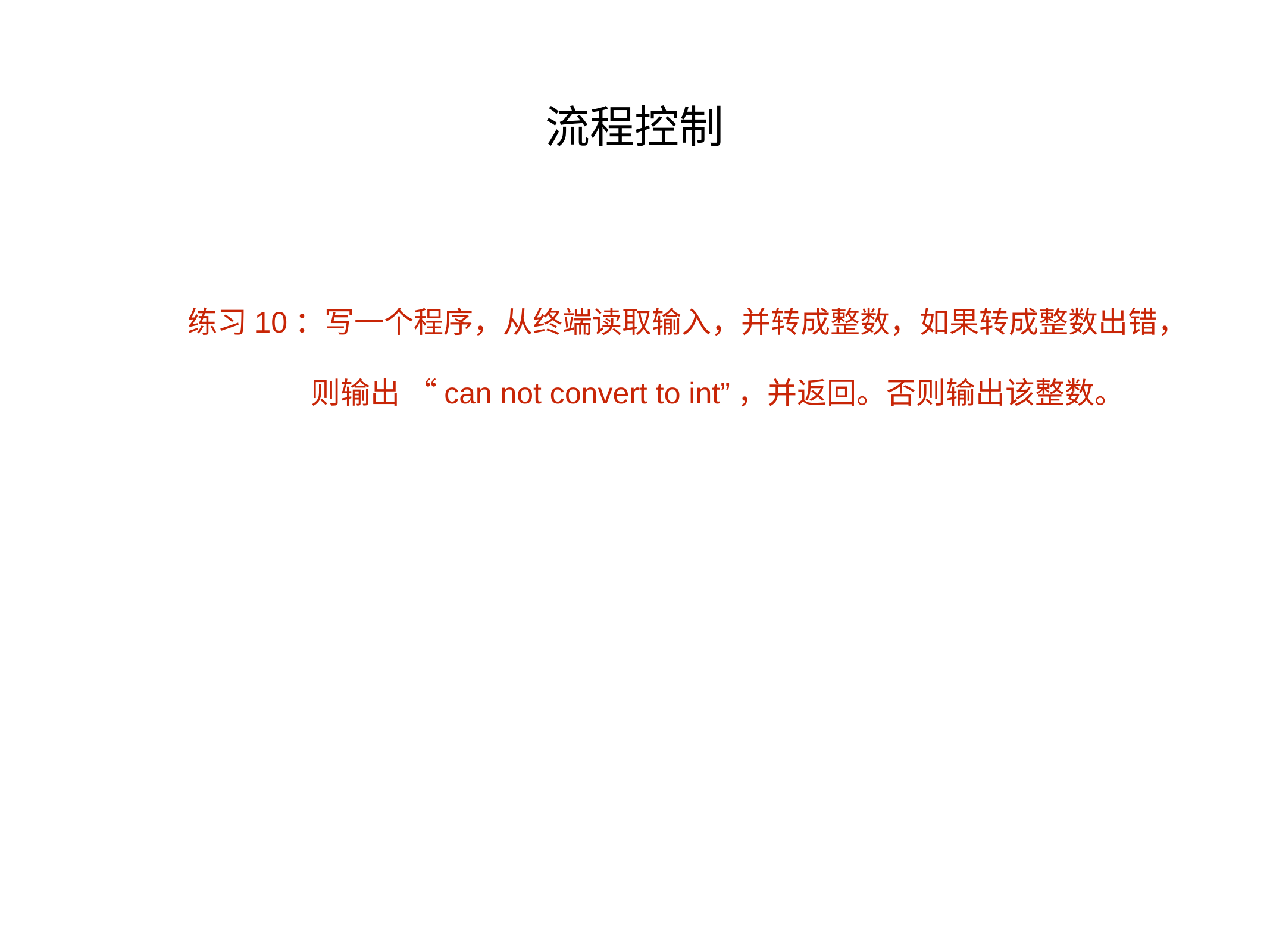

流程控制
练习10：写一个程序，从终端读取输入，并转成整数，如果转成整数出错，
则输出 “can not convert to int”，并返回。否则输出该整数。